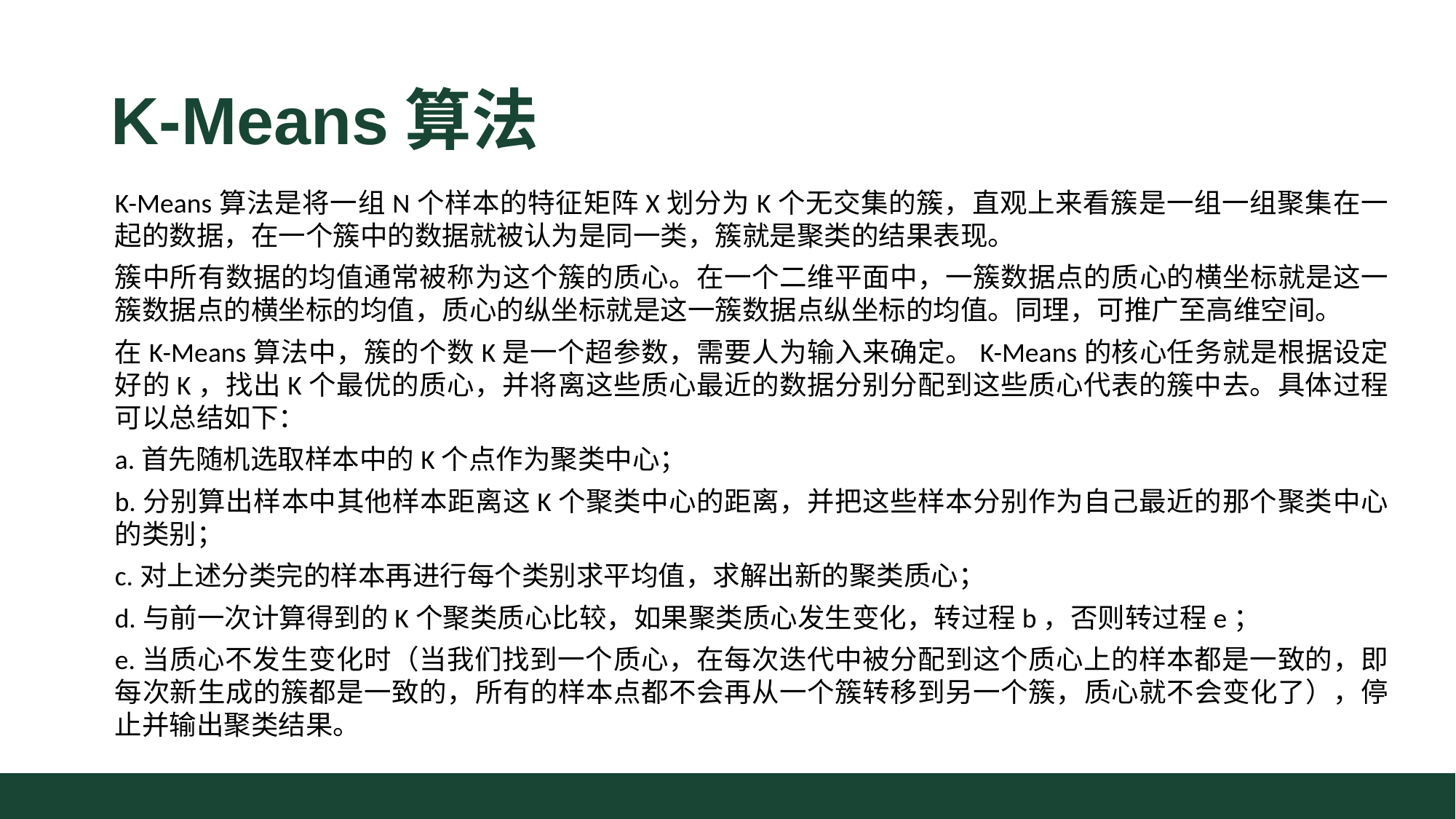

# K-Means算法
K-Means算法是将一组N个样本的特征矩阵X划分为K个无交集的簇，直观上来看簇是一组一组聚集在一起的数据，在一个簇中的数据就被认为是同一类，簇就是聚类的结果表现。
簇中所有数据的均值通常被称为这个簇的质心。在一个二维平面中，一簇数据点的质心的横坐标就是这一簇数据点的横坐标的均值，质心的纵坐标就是这一簇数据点纵坐标的均值。同理，可推广至高维空间。
在K-Means算法中，簇的个数K是一个超参数，需要人为输入来确定。K-Means的核心任务就是根据设定好的K，找出K个最优的质心，并将离这些质心最近的数据分别分配到这些质心代表的簇中去。具体过程可以总结如下：
a.首先随机选取样本中的K个点作为聚类中心；
b.分别算出样本中其他样本距离这K个聚类中心的距离，并把这些样本分别作为自己最近的那个聚类中心的类别；
c.对上述分类完的样本再进行每个类别求平均值，求解出新的聚类质心；
d.与前一次计算得到的K个聚类质心比较，如果聚类质心发生变化，转过程b，否则转过程e；
e.当质心不发生变化时（当我们找到一个质心，在每次迭代中被分配到这个质心上的样本都是一致的，即每次新生成的簇都是一致的，所有的样本点都不会再从一个簇转移到另一个簇，质心就不会变化了），停止并输出聚类结果。